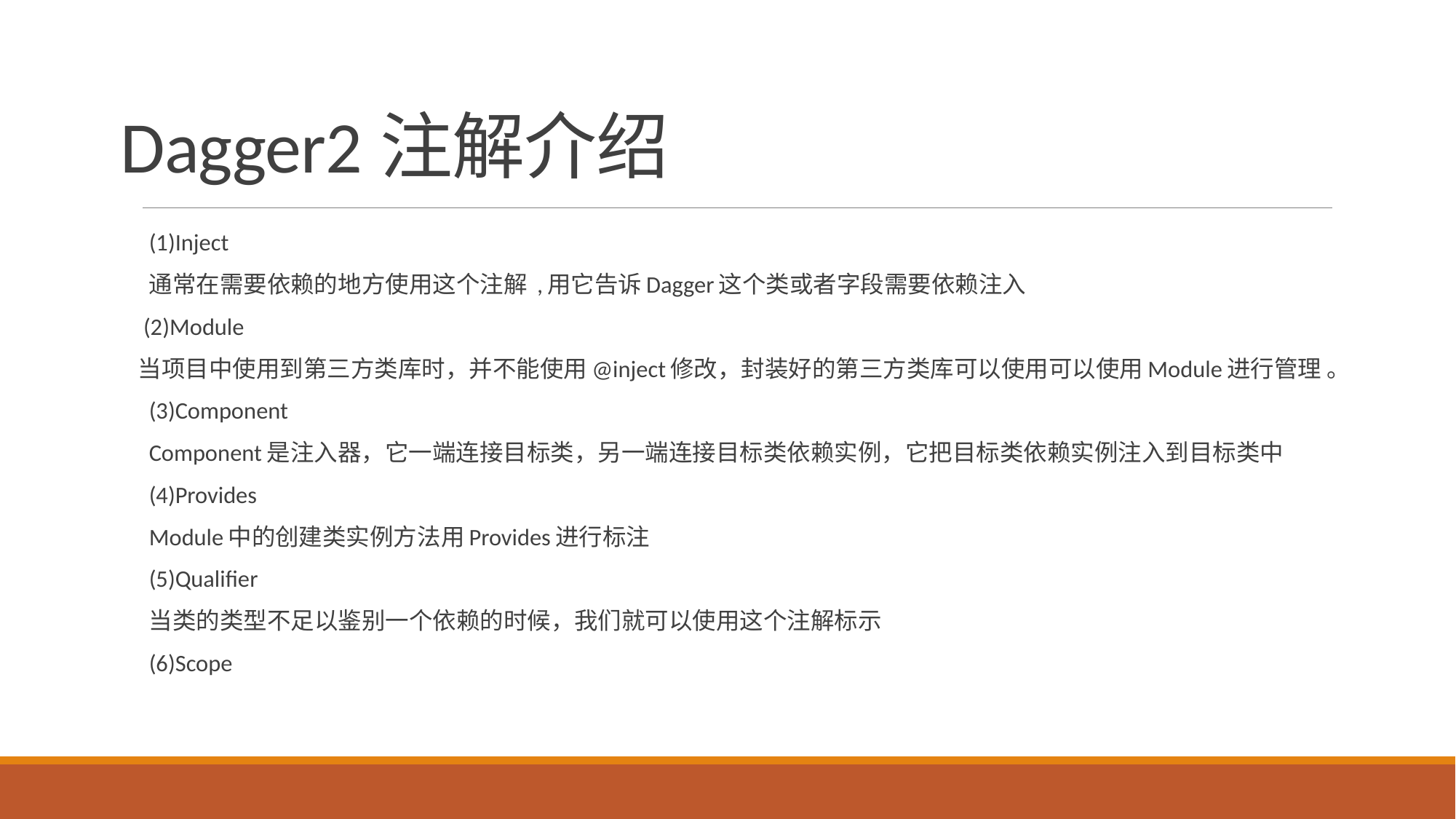

# Dagger2注解介绍
(1)Inject
通常在需要依赖的地方使用这个注解 ,用它告诉Dagger这个类或者字段需要依赖注入
 (2)Module
当项目中使用到第三方类库时，并不能使用@inject修改，封装好的第三方类库可以使用可以使用Module进行管理 。
(3)Component
Component是注入器，它一端连接目标类，另一端连接目标类依赖实例，它把目标类依赖实例注入到目标类中
(4)Provides
Module中的创建类实例方法用Provides进行标注
(5)Qualifier
当类的类型不足以鉴别一个依赖的时候，我们就可以使用这个注解标示
(6)Scope